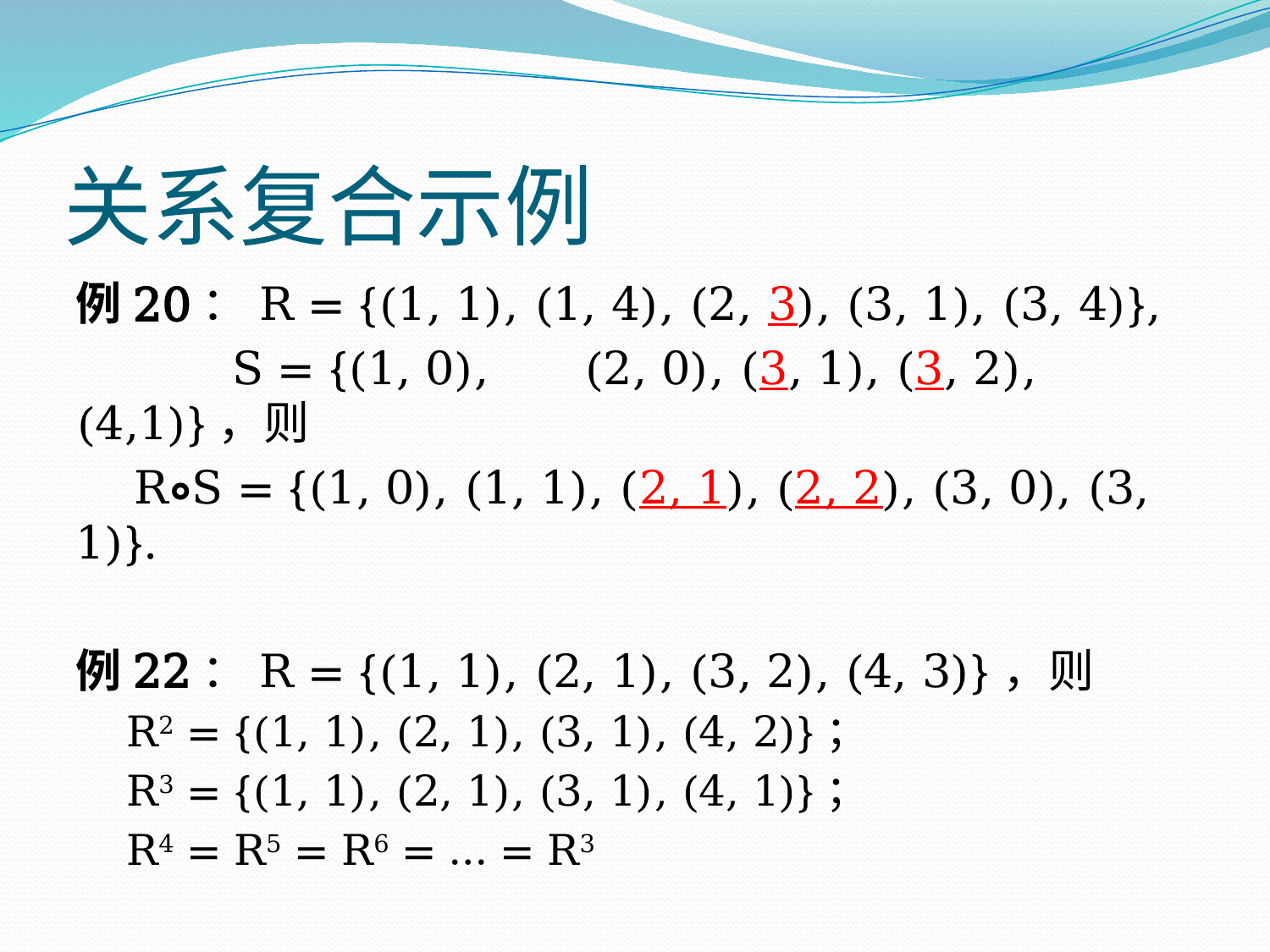

# 关系复合示例
例20：R = {(1, 1), (1, 4), (2, 3), (3, 1), (3, 4)},
	  S = {(1, 0), 	(2, 0), (3, 1), (3, 2), (4,1)}，则
    R∘S = {(1, 0), (1, 1), (2, 1), (2, 2), (3, 0), (3, 1)}.

例22：R = {(1, 1), (2, 1), (3, 2), (4, 3)}，则
R2 = {(1, 1), (2, 1), (3, 1), (4, 2)}；
R3 = {(1, 1), (2, 1), (3, 1), (4, 1)}；
R4 = R5 = R6 = … = R3